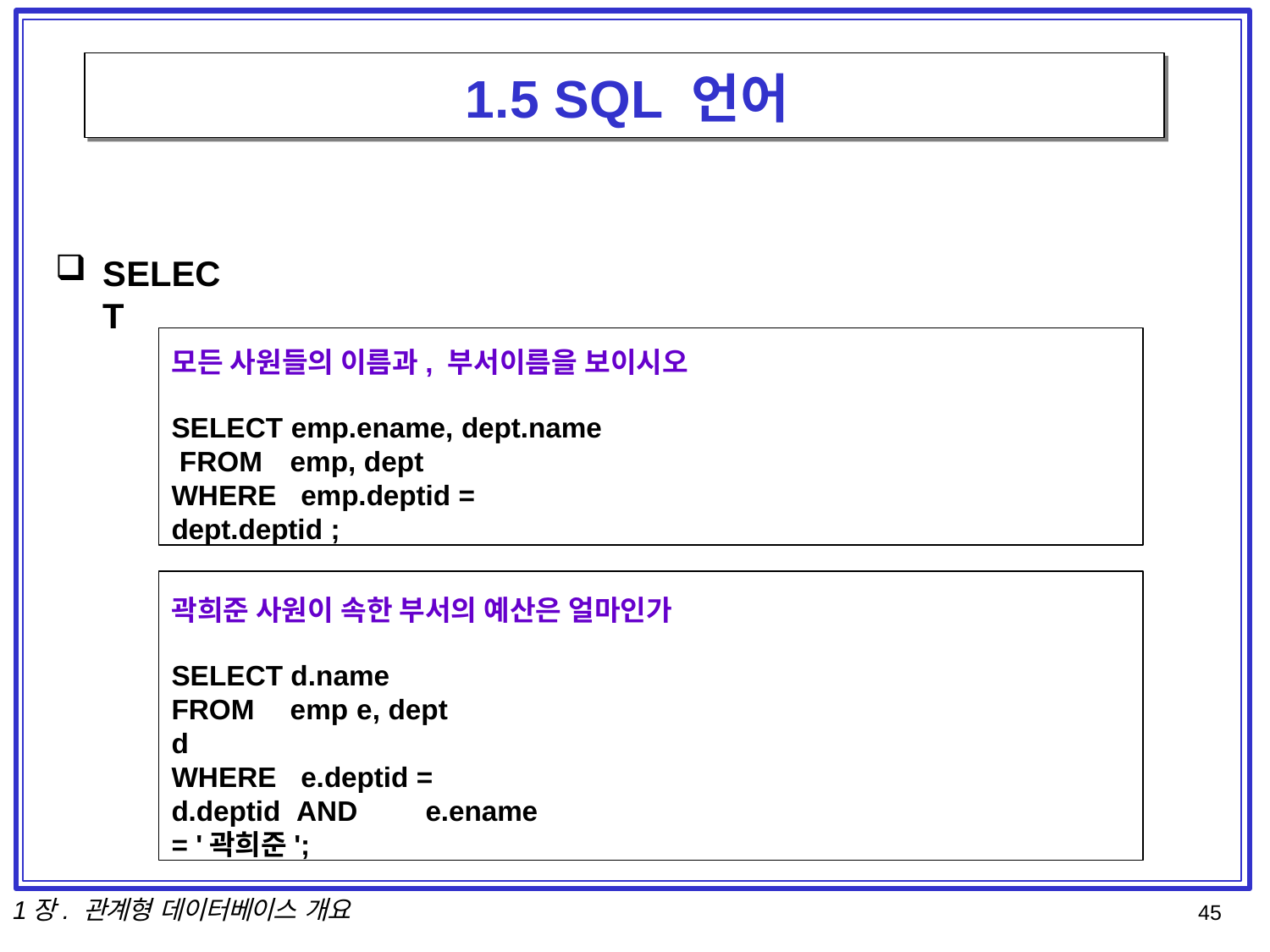

# 1.5 SQL 언어
SELECT
모든 사원들의 이름과, 부서이름을 보이시오

SELECT emp.ename, dept.name  FROM	emp, dept
WHERE	emp.deptid = dept.deptid ;
곽희준 사원이 속한 부서의 예산은 얼마인가

SELECT d.name  FROM	emp e, dept d
WHERE		e.deptid = d.deptid  AND	e.ename = '곽희준';
1장. 관계형 데이터베이스 개요
45